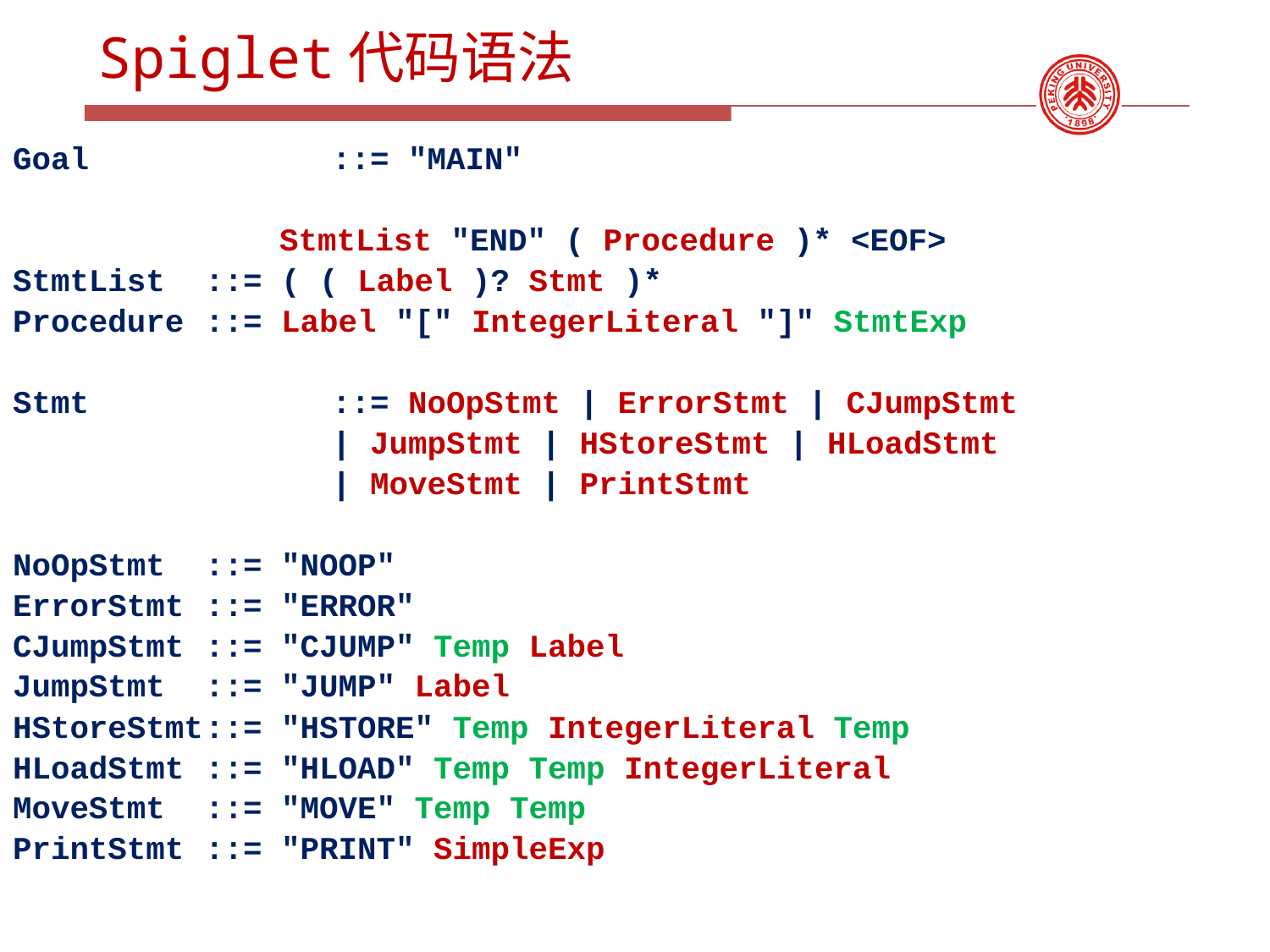

# Spiglet代码语法
Goal		::= "MAIN"

              StmtList "END" ( Procedure )* <EOF>
StmtList  	::= ( ( Label )? Stmt )*
Procedure	::= Label "[" IntegerLiteral "]" StmtExp

Stmt		::= NoOpStmt | ErrorStmt | CJumpStmt
			| JumpStmt | HStoreStmt | HLoadStmt
			| MoveStmt | PrintStmt

NoOpStmt	::= "NOOP"
ErrorStmt	::= "ERROR"
CJumpStmt	::= "CJUMP" Temp Label
JumpStmt	::= "JUMP" Label
HStoreStmt	::= "HSTORE" Temp IntegerLiteral Temp
HLoadStmt	::= "HLOAD" Temp Temp IntegerLiteral
MoveStmt	::= "MOVE" Temp Temp
PrintStmt	::= "PRINT" SimpleExp